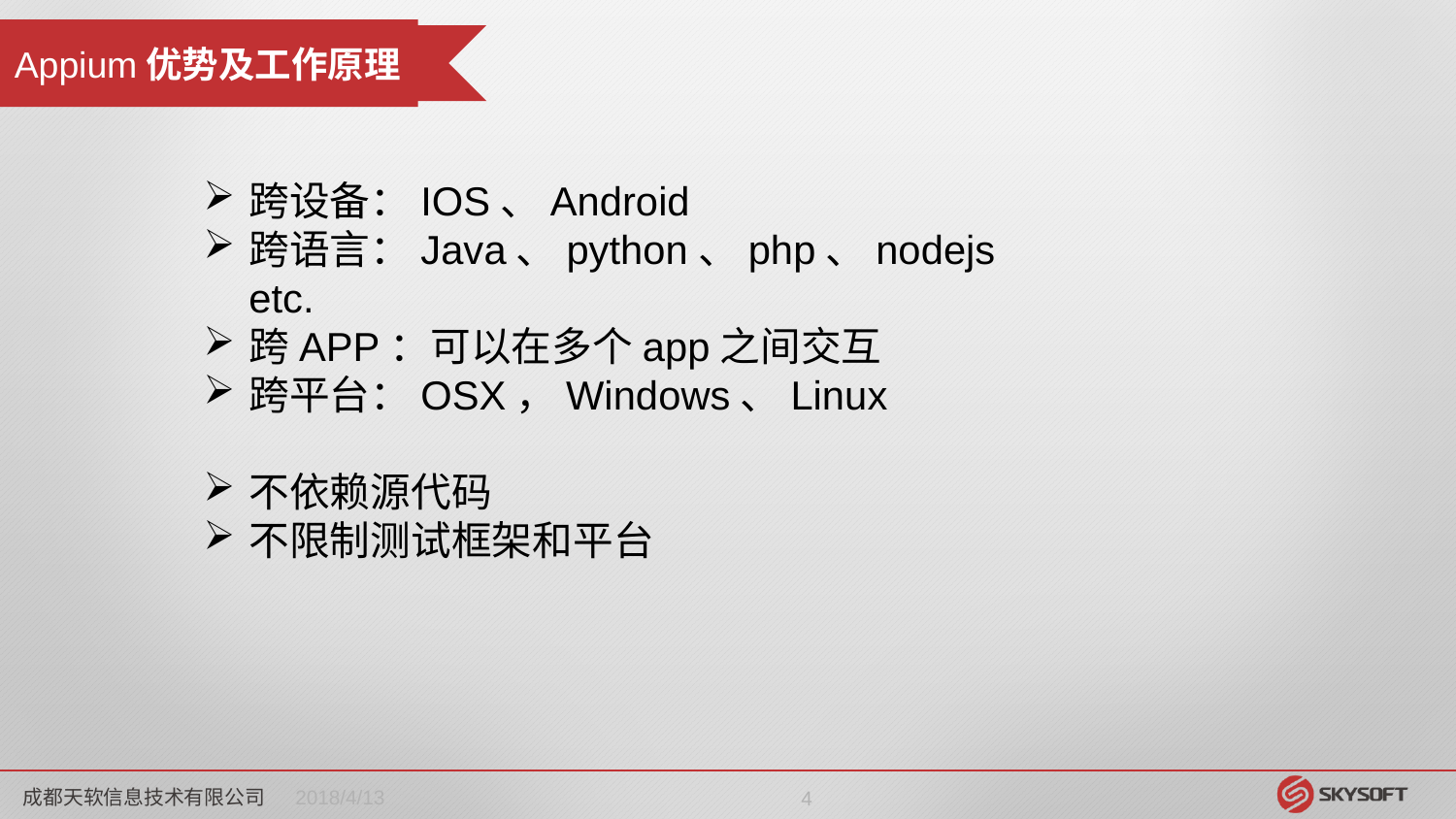

Appium优势及工作原理

跨设备：IOS、Android
跨语言：Java、python、php、nodejs etc.
跨APP：可以在多个app之间交互
跨平台：OSX，Windows、Linux

不依赖源代码
不限制测试框架和平台
成都天软信息技术有限公司
2018/4/13
4